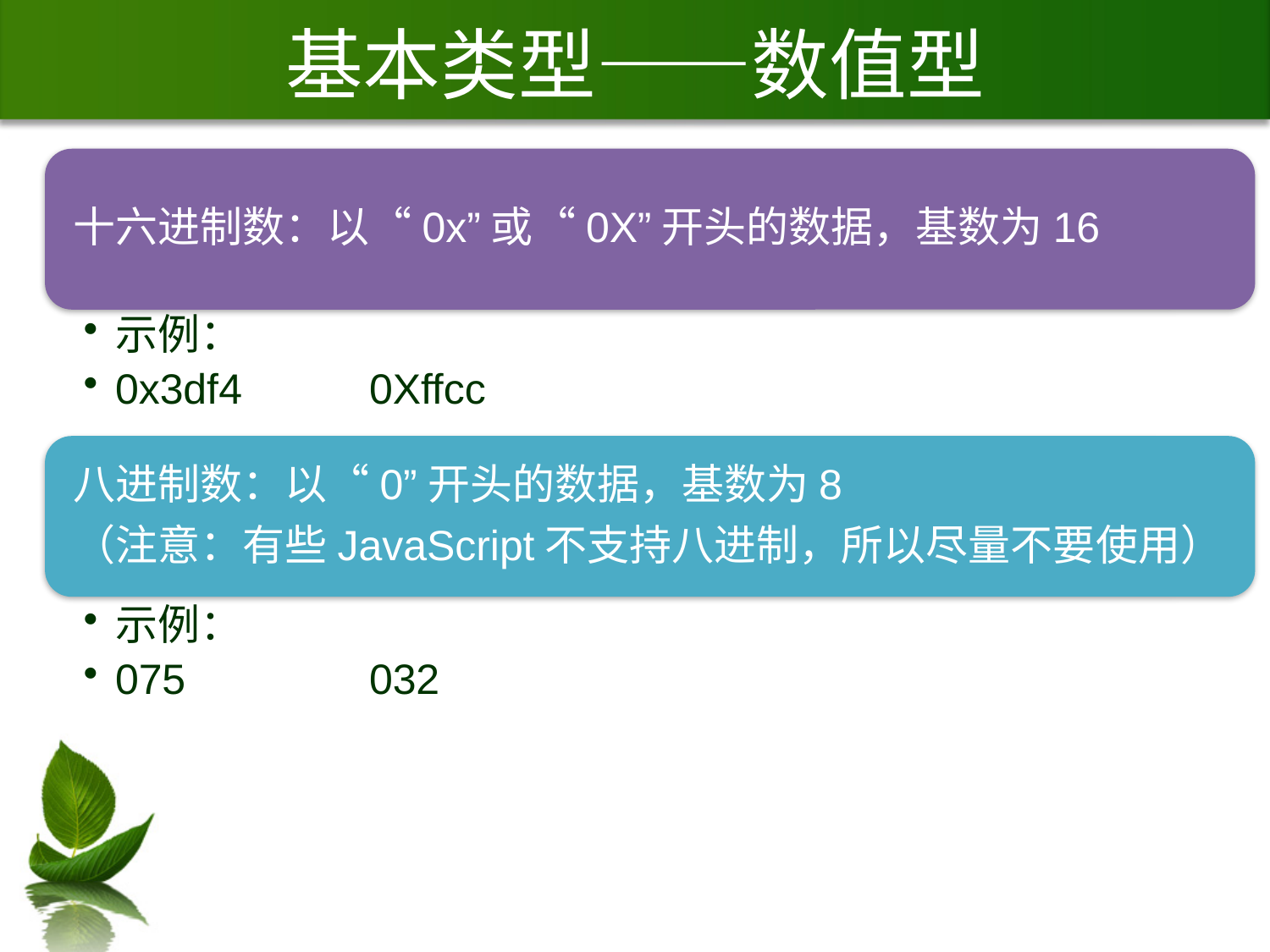

# 基本类型——数值型
十六进制数：以“0x”或“0X”开头的数据，基数为16
示例：
0x3df4	0Xffcc
八进制数：以“0”开头的数据，基数为8
（注意：有些JavaScript不支持八进制，所以尽量不要使用）
示例：
075		032